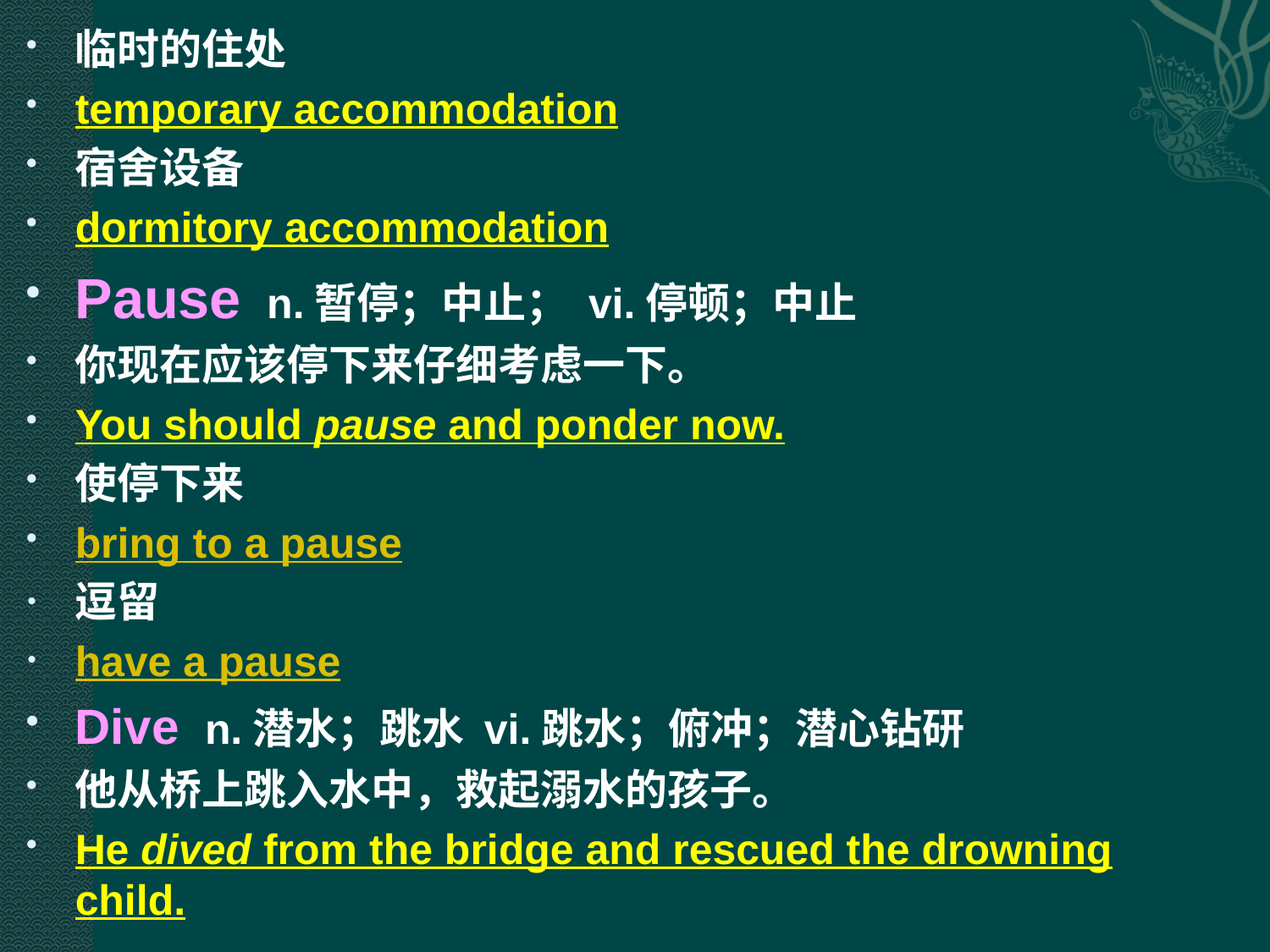

临时的住处
temporary accommodation
宿舍设备
dormitory accommodation
Pause  n.暂停；中止； vi.停顿；中止
你现在应该停下来仔细考虑一下。
You should pause and ponder now.
使停下来
bring to a pause
逗留
have a pause
Dive  n.潜水；跳水 vi.跳水；俯冲；潜心钻研
他从桥上跳入水中，救起溺水的孩子。
He dived from the bridge and rescued the drowning child.